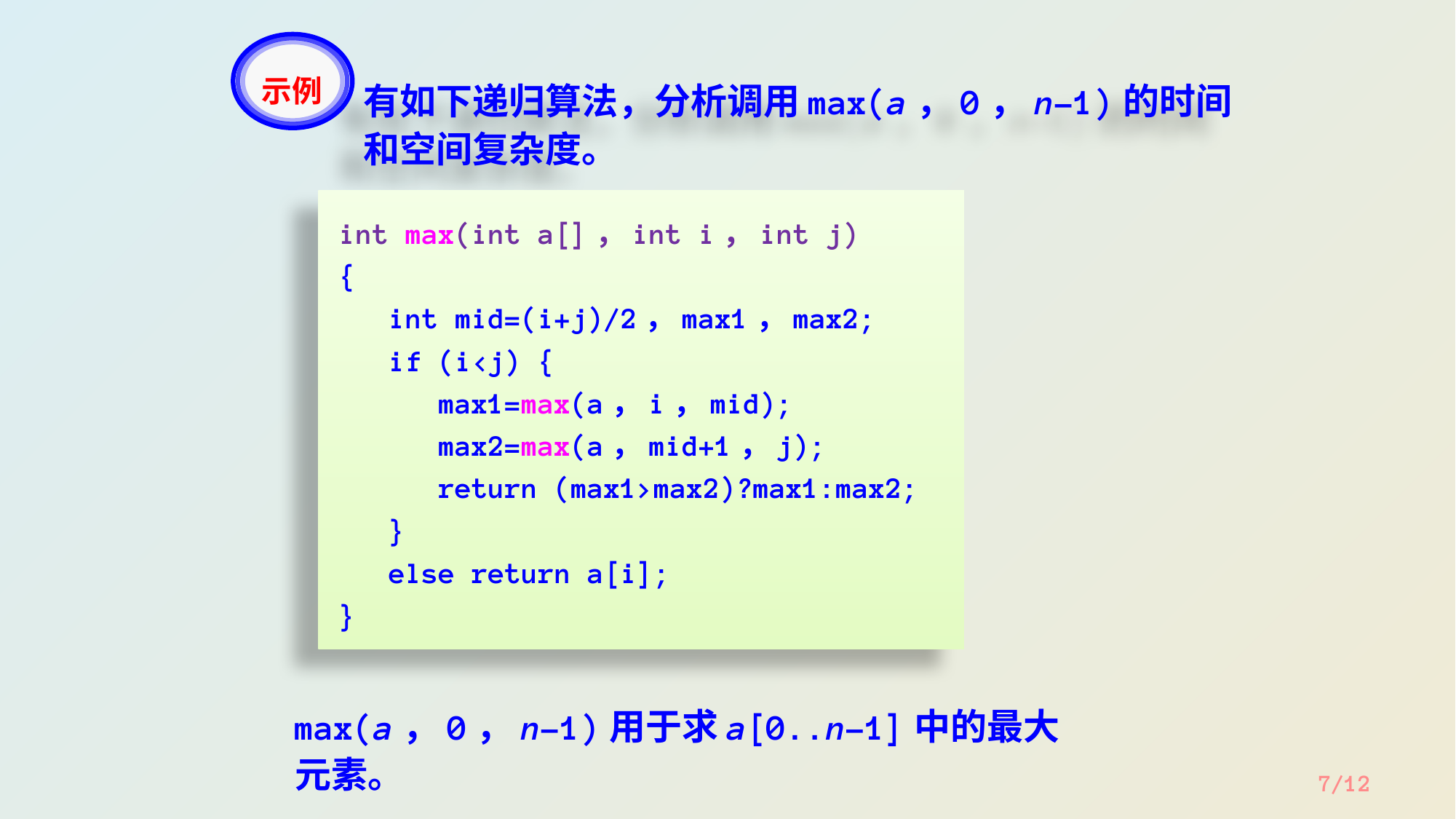

示例
有如下递归算法，分析调用max(a，0，n-1)的时间和空间复杂度。
int max(int a[]，int i，int j)
{
   int mid=(i+j)/2，max1，max2;
   if (i<j) {
      max1=max(a，i，mid);
      max2=max(a，mid+1，j);
      return (max1>max2)?max1:max2;
   }
   else return a[i];
}
max(a，0，n-1)用于求a[0..n-1]中的最大元素。
7/12